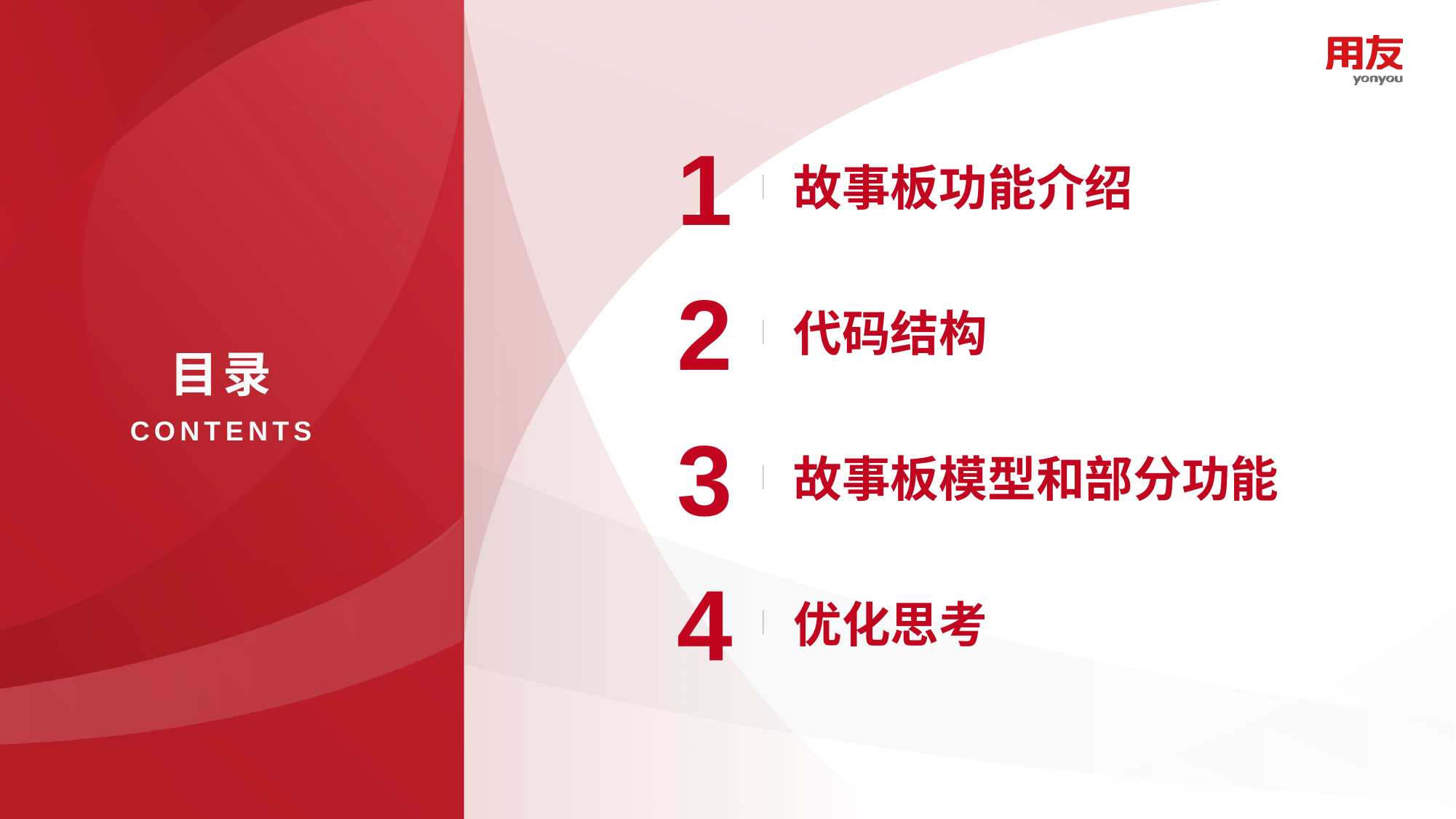

1
故事板功能介绍
2
代码结构
目录
CONTENTS
3
故事板模型和部分功能
4
优化思考